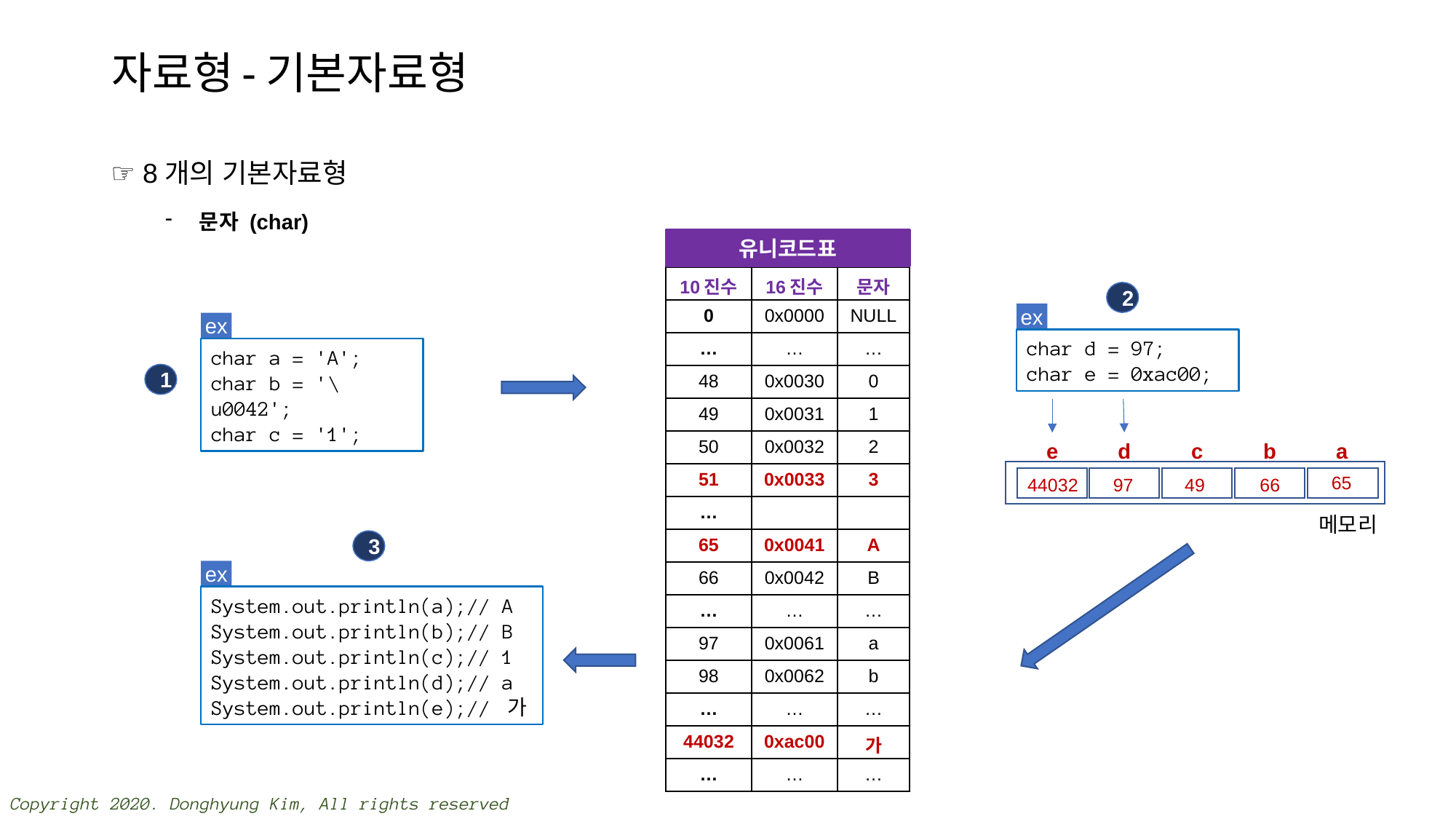

# 자료형-기본자료형
☞ 8개의 기본자료형
문자 (char)
유니코드표
| 10진수 | 16진수 | 문자 |
| --- | --- | --- |
| 0 | 0x0000 | NULL |
| … | … | … |
| 48 | 0x0030 | 0 |
| 49 | 0x0031 | 1 |
| 50 | 0x0032 | 2 |
| 51 | 0x0033 | 3 |
| … |  |  |
| 65 | 0x0041 | A |
| 66 | 0x0042 | B |
| … | … | … |
| 97 | 0x0061 | a |
| 98 | 0x0062 | b |
| … | … | … |
| 44032 | 0xac00 | 가 |
| … | … | … |
2
ex
char d = 97;
char e = 0xac00;
ex
char a = 'A';
char b = '\u0042';
char c = '1';
1

d
c
b
a
e

65

66

44032
97
49

메모리
3
ex
System.out.println(a);// A
System.out.println(b);// B
System.out.println(c);// 1
System.out.println(d);// a
System.out.println(e);// 가